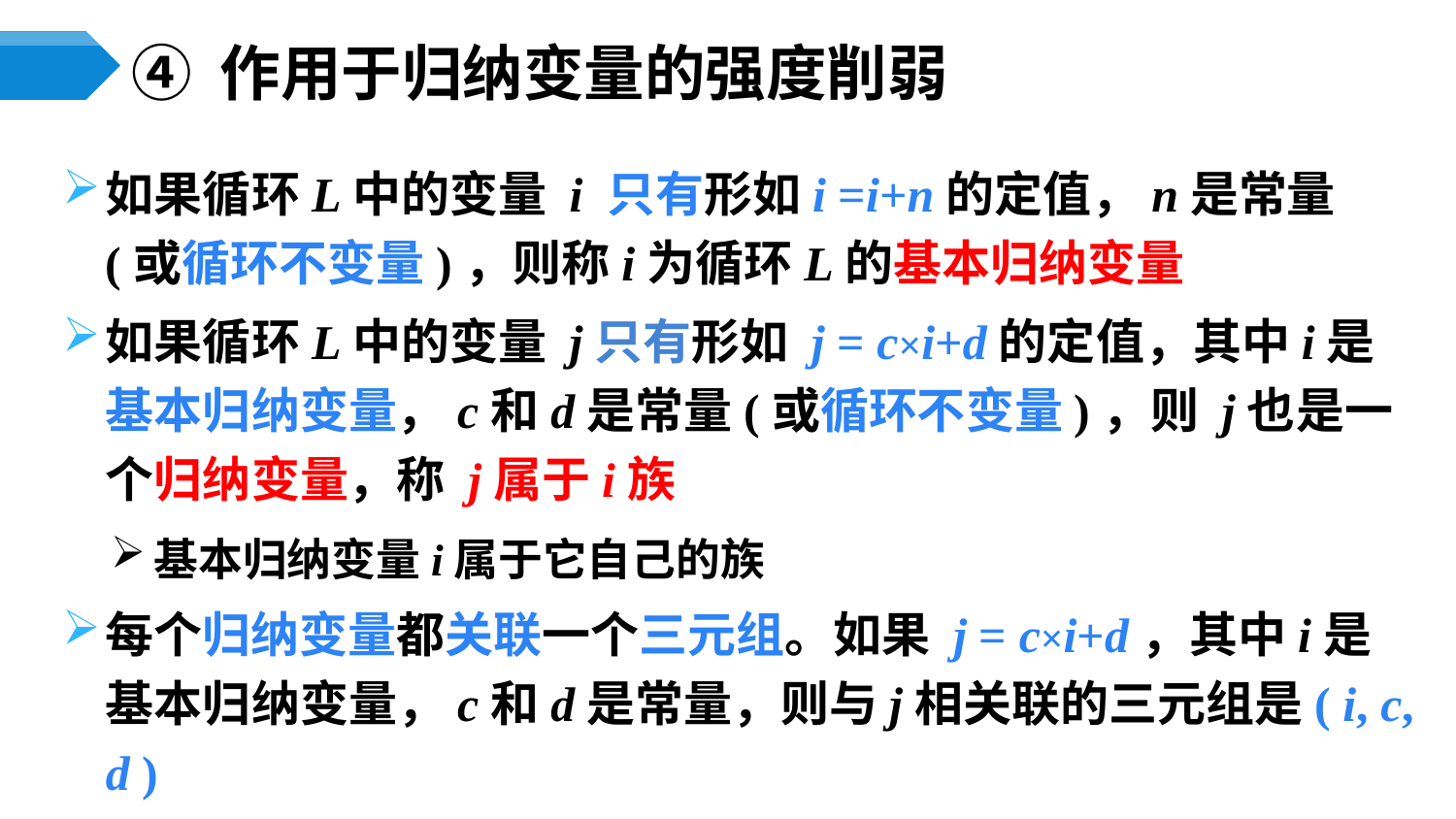

# ④ 作用于归纳变量的强度削弱
如果循环L中的变量 i 只有形如i =i+n的定值，n是常量(或循环不变量)，则称i为循环L的基本归纳变量
如果循环L中的变量 j只有形如 j = c×i+d的定值，其中i是基本归纳变量，c和d是常量(或循环不变量)，则 j也是一个归纳变量，称 j属于i族
基本归纳变量i属于它自己的族
每个归纳变量都关联一个三元组。如果 j = c×i+d，其中i是基本归纳变量，c和d是常量，则与j相关联的三元组是( i, c, d )